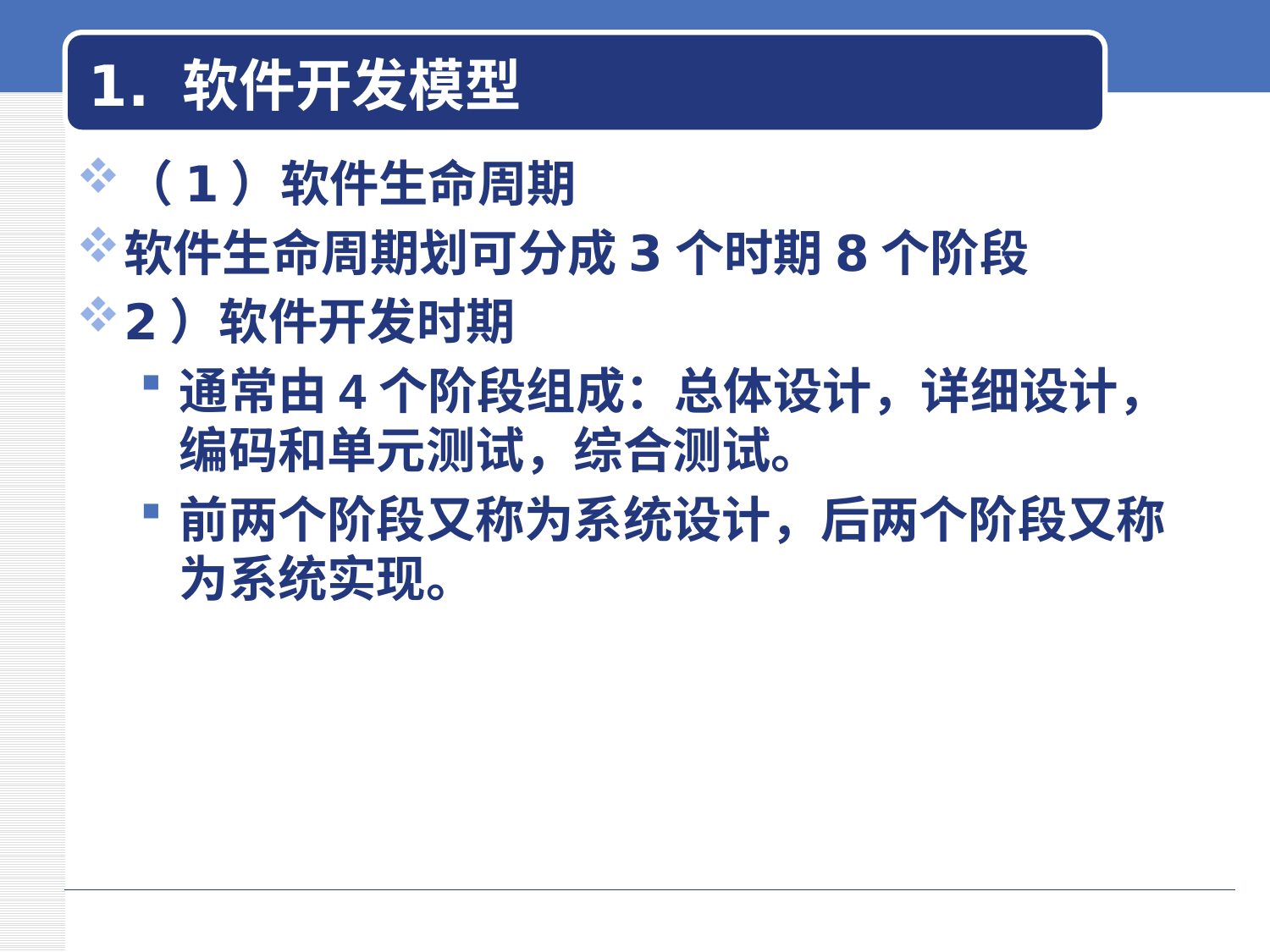

# 1. 软件开发模型
（1）软件生命周期
软件生命周期划可分成3个时期8个阶段
2）软件开发时期
通常由4个阶段组成：总体设计，详细设计，编码和单元测试，综合测试。
前两个阶段又称为系统设计，后两个阶段又称为系统实现。